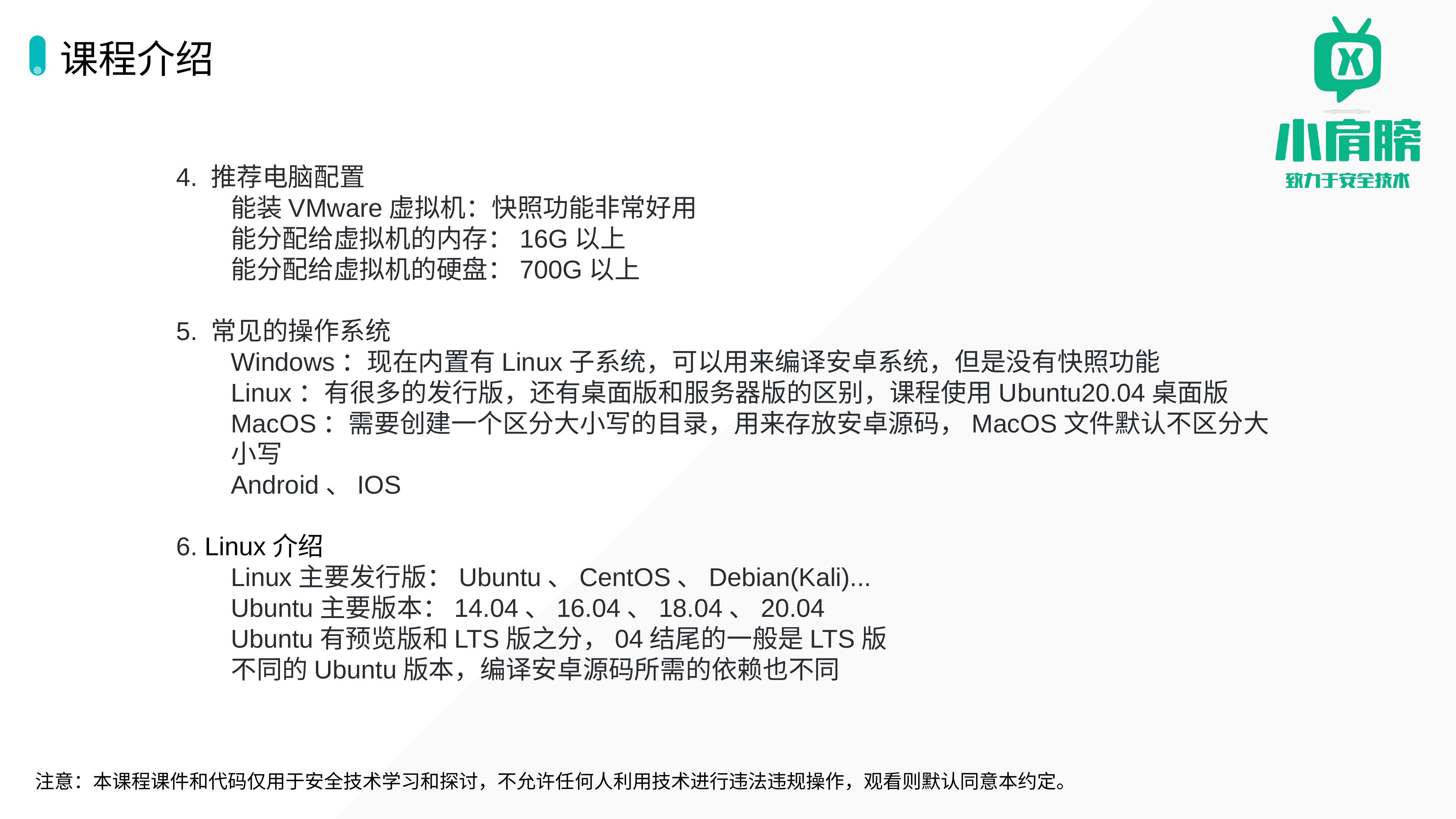

# 课程介绍
4. 推荐电脑配置
能装VMware虚拟机：快照功能非常好用
能分配给虚拟机的内存：16G以上
能分配给虚拟机的硬盘：700G以上

5. 常见的操作系统
Windows：现在内置有Linux子系统，可以用来编译安卓系统，但是没有快照功能
Linux：有很多的发行版，还有桌面版和服务器版的区别，课程使用Ubuntu20.04桌面版
MacOS：需要创建一个区分大小写的目录，用来存放安卓源码，MacOS文件默认不区分大小写
Android、IOS

6. Linux介绍
Linux主要发行版：Ubuntu、CentOS、Debian(Kali)...
Ubuntu主要版本：14.04、16.04、18.04、20.04
Ubuntu有预览版和LTS版之分，04结尾的一般是LTS版
不同的Ubuntu版本，编译安卓源码所需的依赖也不同